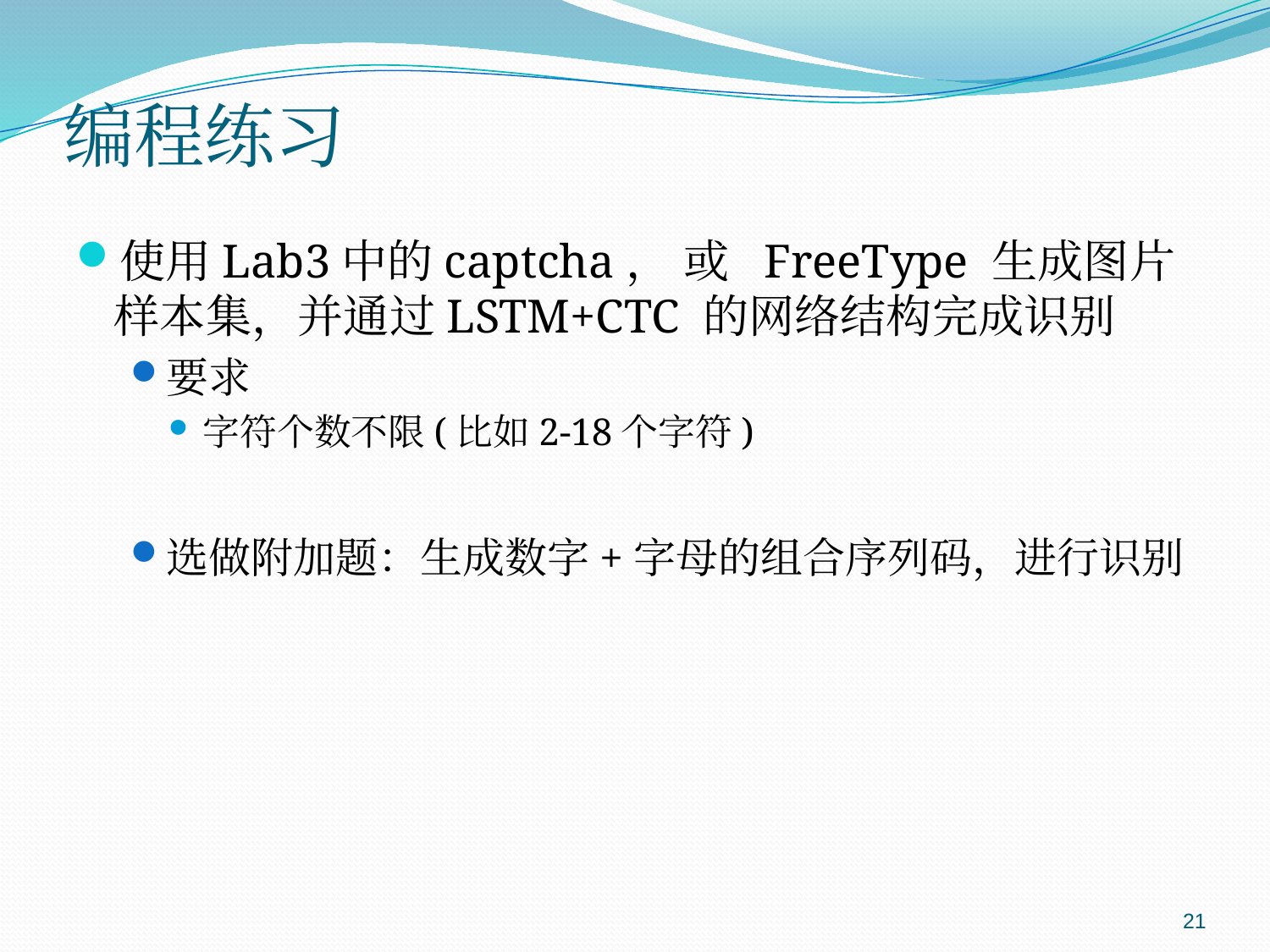

# 编程练习
使用Lab3中的captcha， 或  FreeType 生成图片样本集，并通过LSTM+CTC 的网络结构完成识别
要求
字符个数不限(比如2-18个字符)

选做附加题：生成数字+字母的组合序列码，进行识别
21